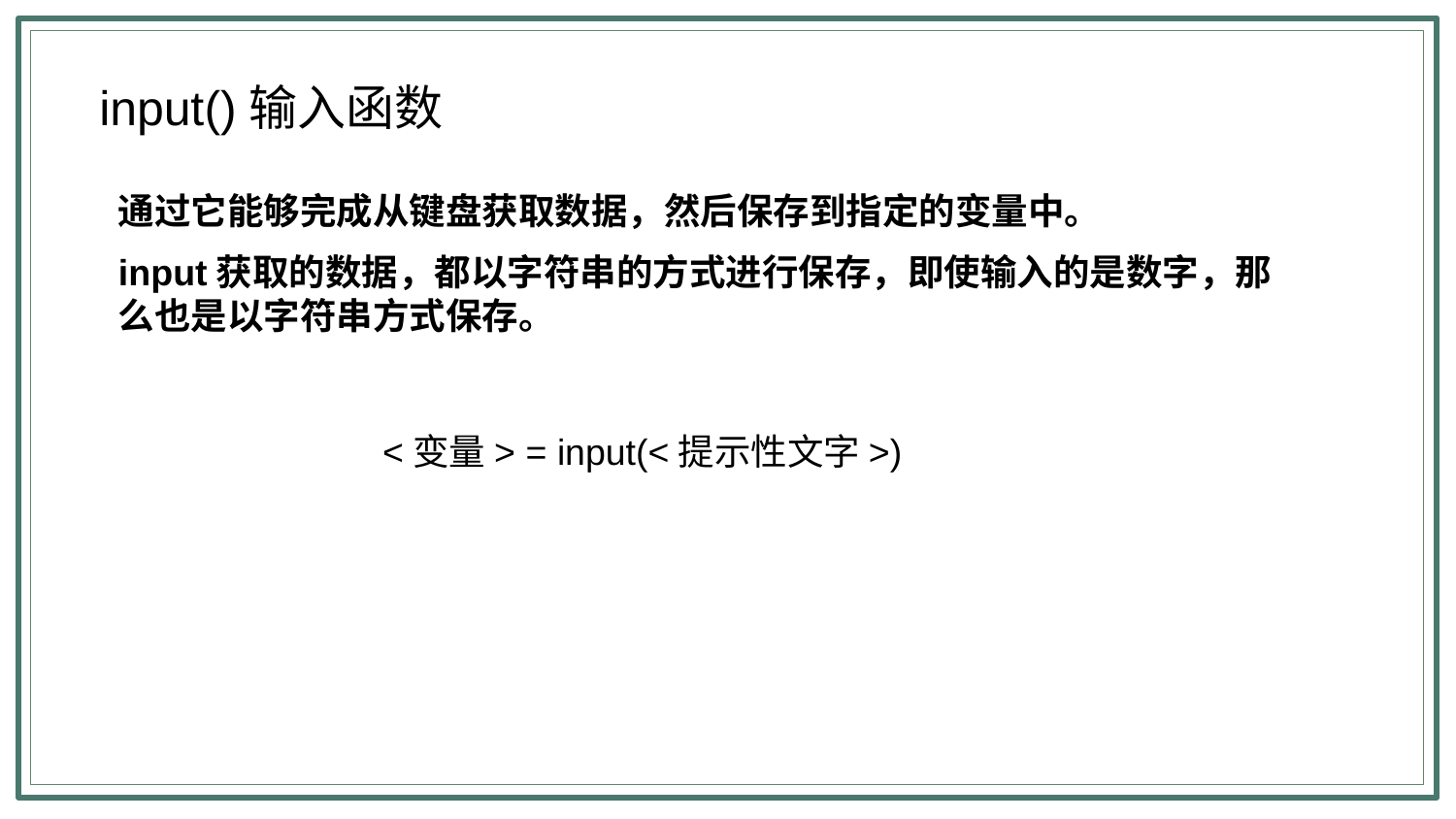

input()输入函数
通过它能够完成从键盘获取数据，然后保存到指定的变量中。
input获取的数据，都以字符串的方式进行保存，即使输入的是数字，那么也是以字符串方式保存。
<变量> = input(<提示性文字>)